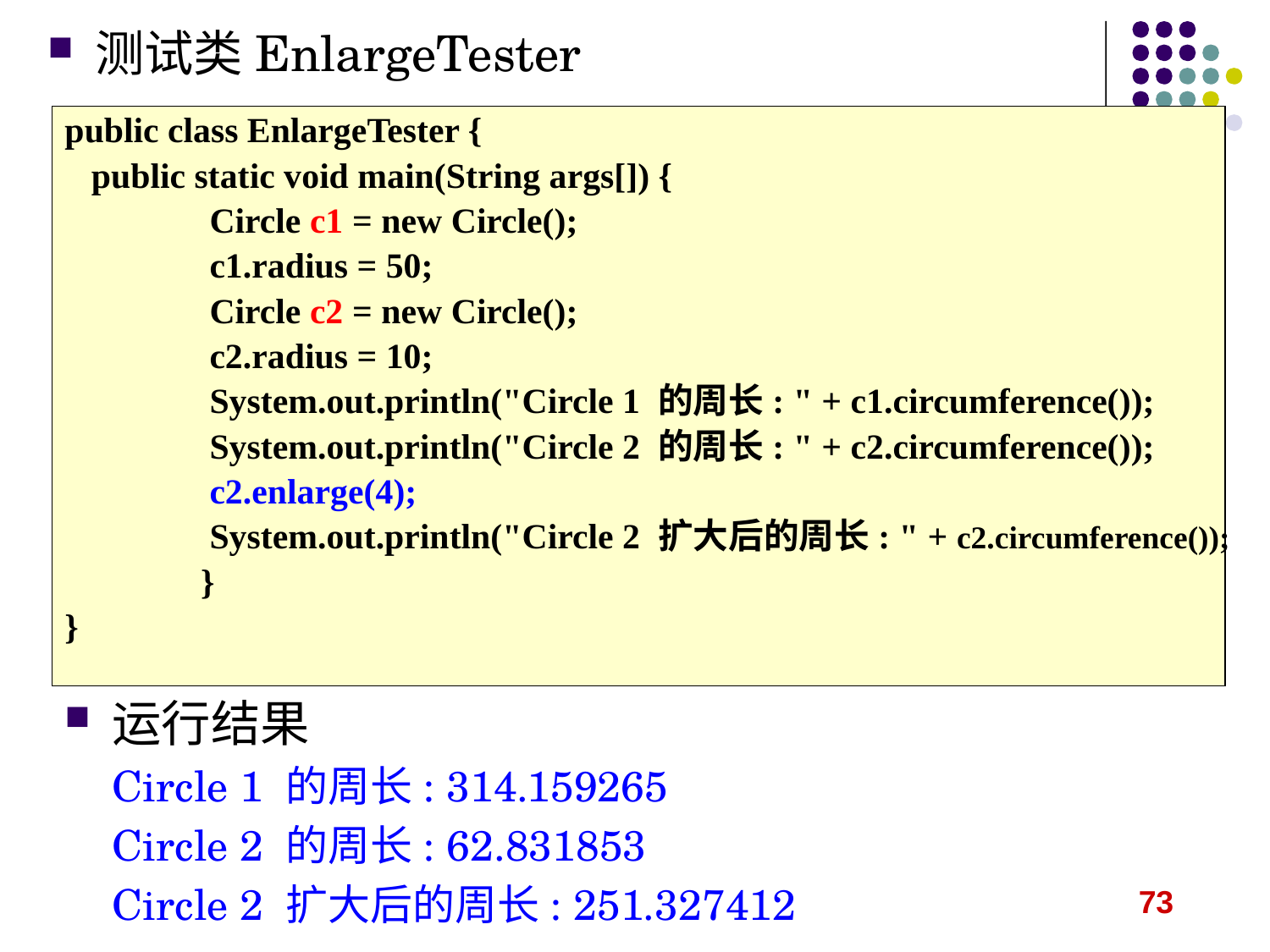

测试类EnlargeTester
public class EnlargeTester {
   public static void main(String args[]) {
   	  Circle c1 = new Circle();
   	  c1.radius = 50;
   	  Circle c2 = new Circle();
   	  c2.radius = 10;
   	  System.out.println("Circle 1 的周长: " + c1.circumference());
   	  System.out.println("Circle 2 的周长: " + c2.circumference());
   	  c2.enlarge(4);
   	  System.out.println("Circle 2 扩大后的周长: " + c2.circumference());
   	 }
}
运行结果
Circle 1 的周长: 314.159265
Circle 2 的周长: 62.831853
Circle 2 扩大后的周长: 251.327412